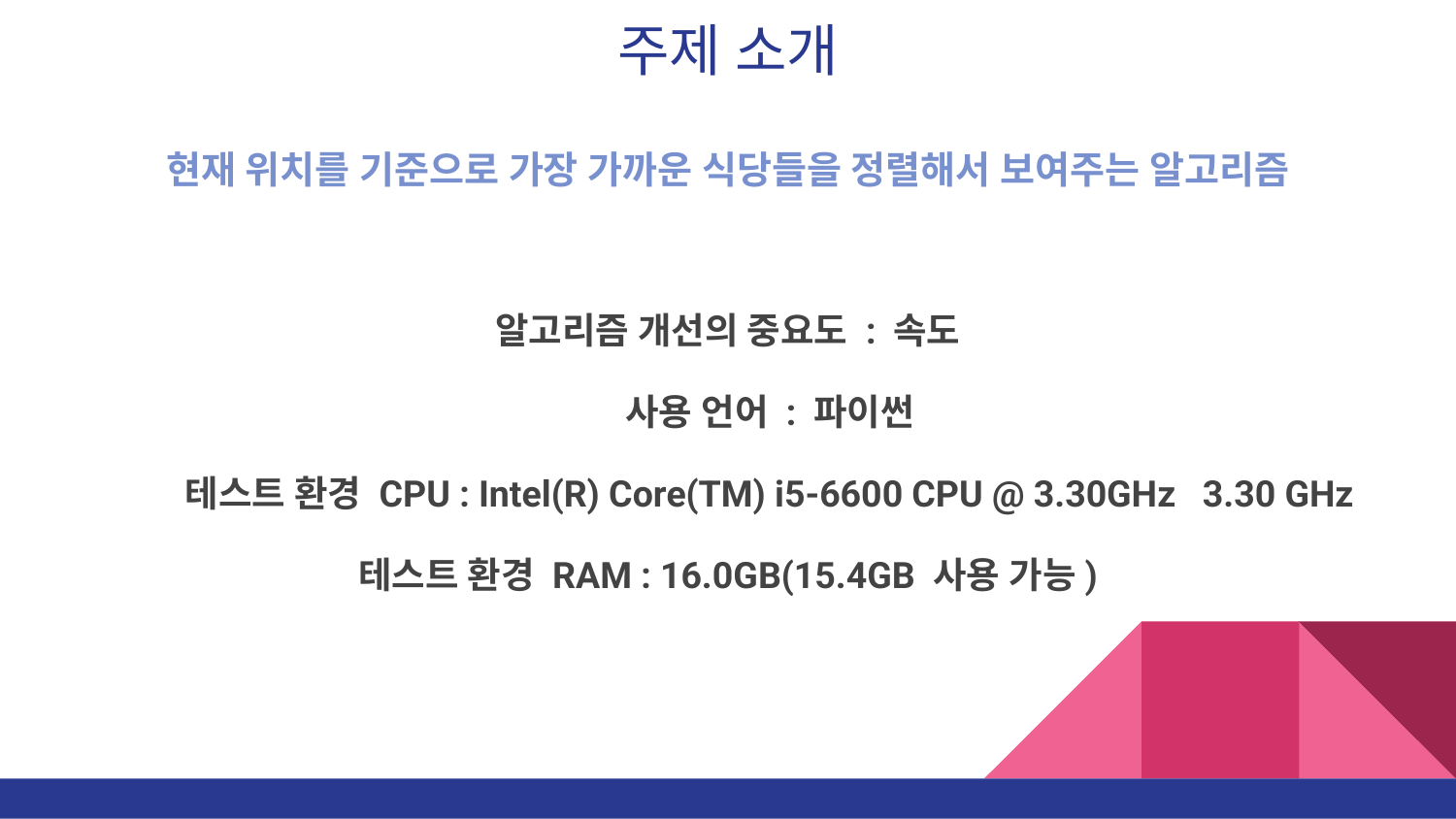

# 주제 소개
현재 위치를 기준으로 가장 가까운 식당들을 정렬해서 보여주는 알고리즘
알고리즘 개선의 중요도 : 속도
사용 언어 : 파이썬
테스트 환경 CPU : Intel(R) Core(TM) i5-6600 CPU @ 3.30GHz   3.30 GHz
테스트 환경 RAM : 16.0GB(15.4GB 사용 가능)